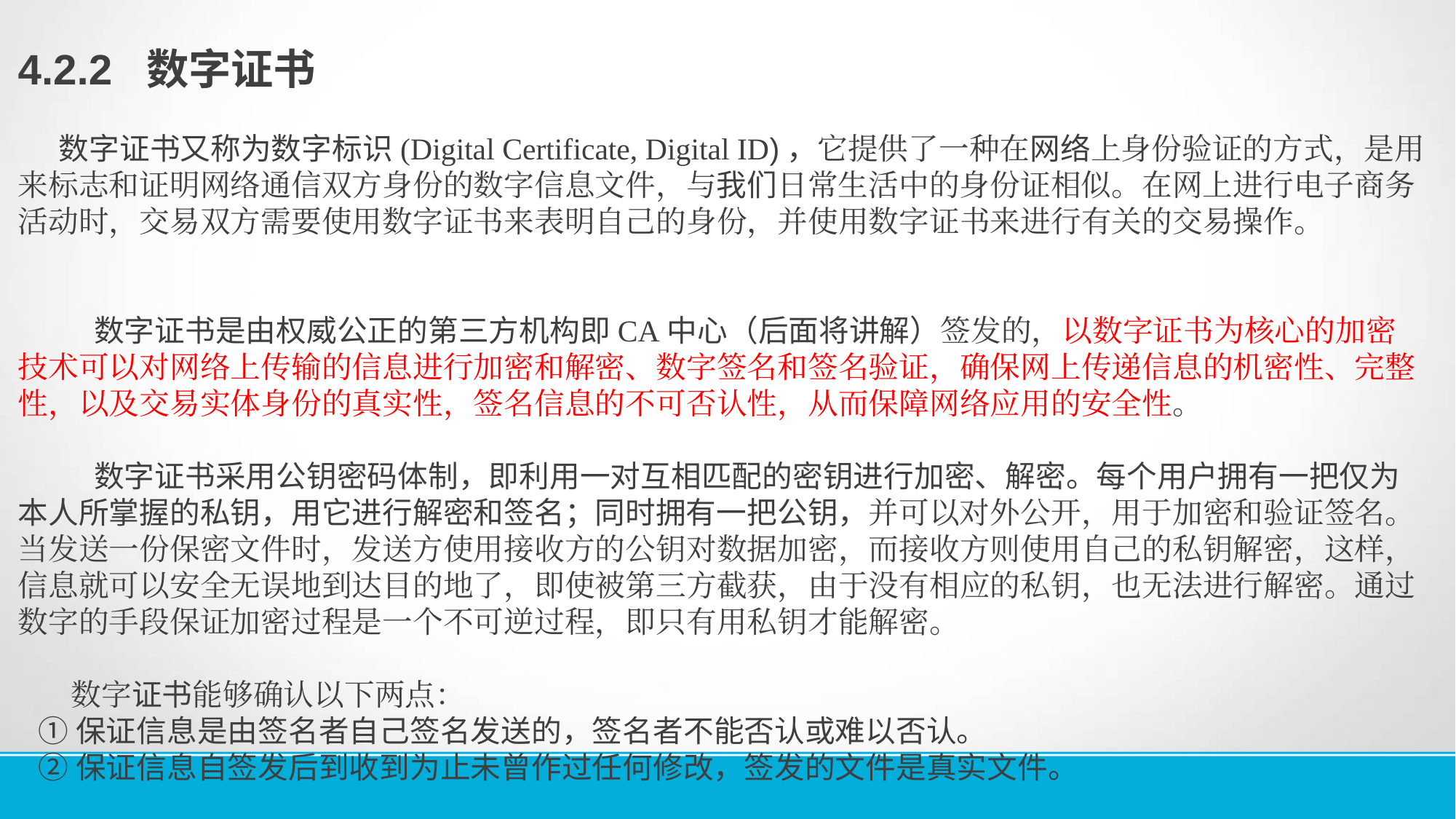

4.2.2  数字证书
     数字证书又称为数字标识(Digital Certificate, Digital ID)，它提供了一种在网络上身份验证的方式，是用来标志和证明网络通信双方身份的数字信息文件，与我们日常生活中的身份证相似。在网上进行电子商务活动时，交易双方需要使用数字证书来表明自己的身份，并使用数字证书来进行有关的交易操作。

         数字证书是由权威公正的第三方机构即CA中心（后面将讲解）签发的，以数字证书为核心的加密技术可以对网络上传输的信息进行加密和解密、数字签名和签名验证，确保网上传递信息的机密性、完整性，以及交易实体身份的真实性，签名信息的不可否认性，从而保障网络应用的安全性。
         数字证书采用公钥密码体制，即利用一对互相匹配的密钥进行加密、解密。每个用户拥有一把仅为本人所掌握的私钥，用它进行解密和签名；同时拥有一把公钥，并可以对外公开，用于加密和验证签名。当发送一份保密文件时，发送方使用接收方的公钥对数据加密，而接收方则使用自己的私钥解密，这样，信息就可以安全无误地到达目的地了，即使被第三方截获，由于没有相应的私钥，也无法进行解密。通过数字的手段保证加密过程是一个不可逆过程，即只有用私钥才能解密。

      数字证书能够确认以下两点：
   ①保证信息是由签名者自己签名发送的，签名者不能否认或难以否认。
   ②保证信息自签发后到收到为止未曾作过任何修改，签发的文件是真实文件。